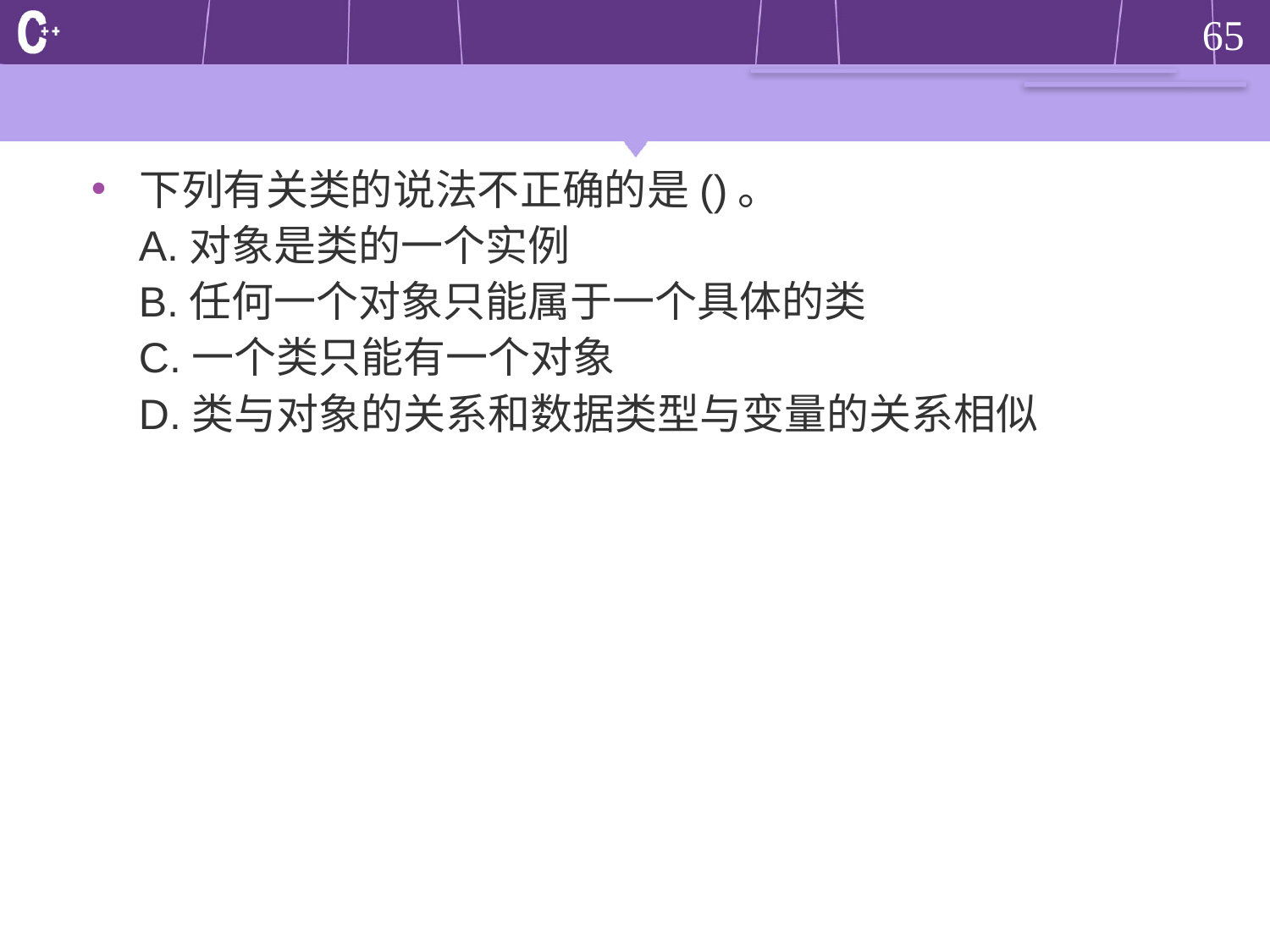

#
下列有关类的说法不正确的是()。
    A.对象是类的一个实例
    B.任何一个对象只能属于一个具体的类
    C.一个类只能有一个对象
    D.类与对象的关系和数据类型与变量的关系相似